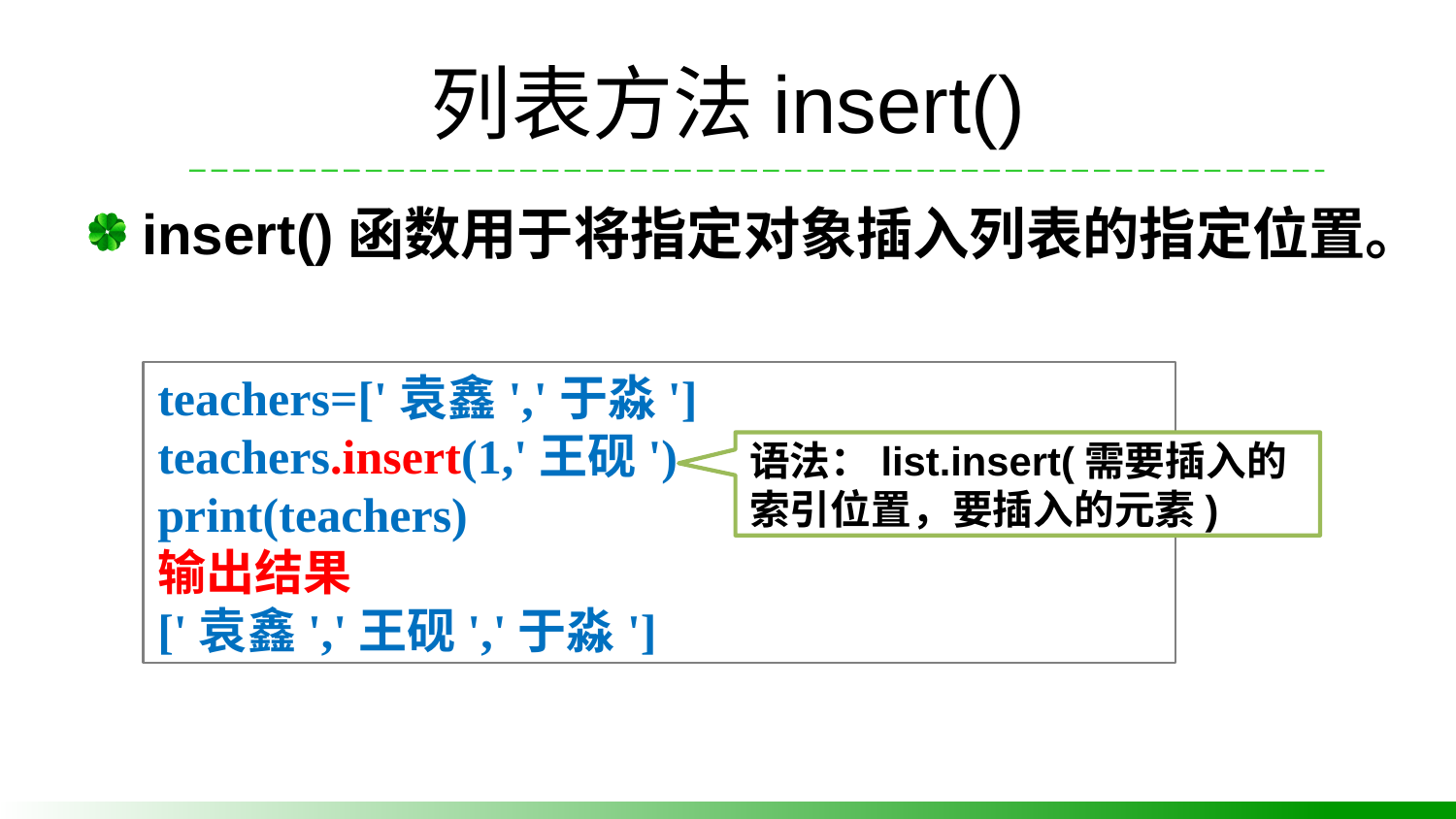

# 列表方法insert()
insert()函数用于将指定对象插入列表的指定位置。
teachers=['袁鑫','于淼']
teachers.insert(1,'王砚')
print(teachers)
输出结果
['袁鑫','王砚','于淼']
语法：list.insert(需要插入的索引位置，要插入的元素)